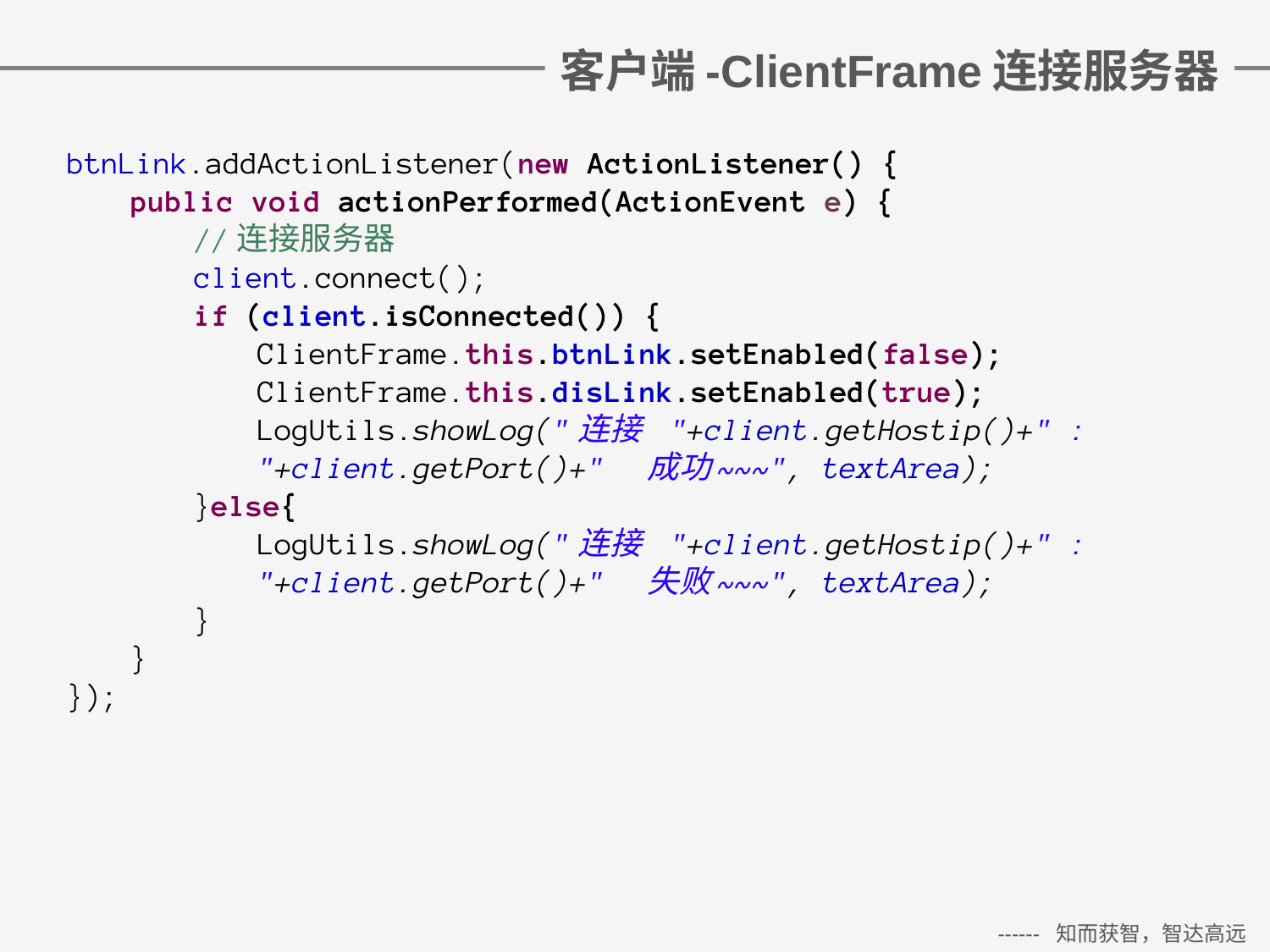

# 客户端-ClientFrame连接服务器
btnLink.addActionListener(new ActionListener() {
public void actionPerformed(ActionEvent e) {
//连接服务器
client.connect();
if (client.isConnected()) {
ClientFrame.this.btnLink.setEnabled(false);
ClientFrame.this.disLink.setEnabled(true);
LogUtils.showLog("连接   "+client.getHostip()+" : "+client.getPort()+"  成功~~~", textArea);
}else{
LogUtils.showLog("连接   "+client.getHostip()+" : "+client.getPort()+"  失败~~~", textArea);
}
}
});